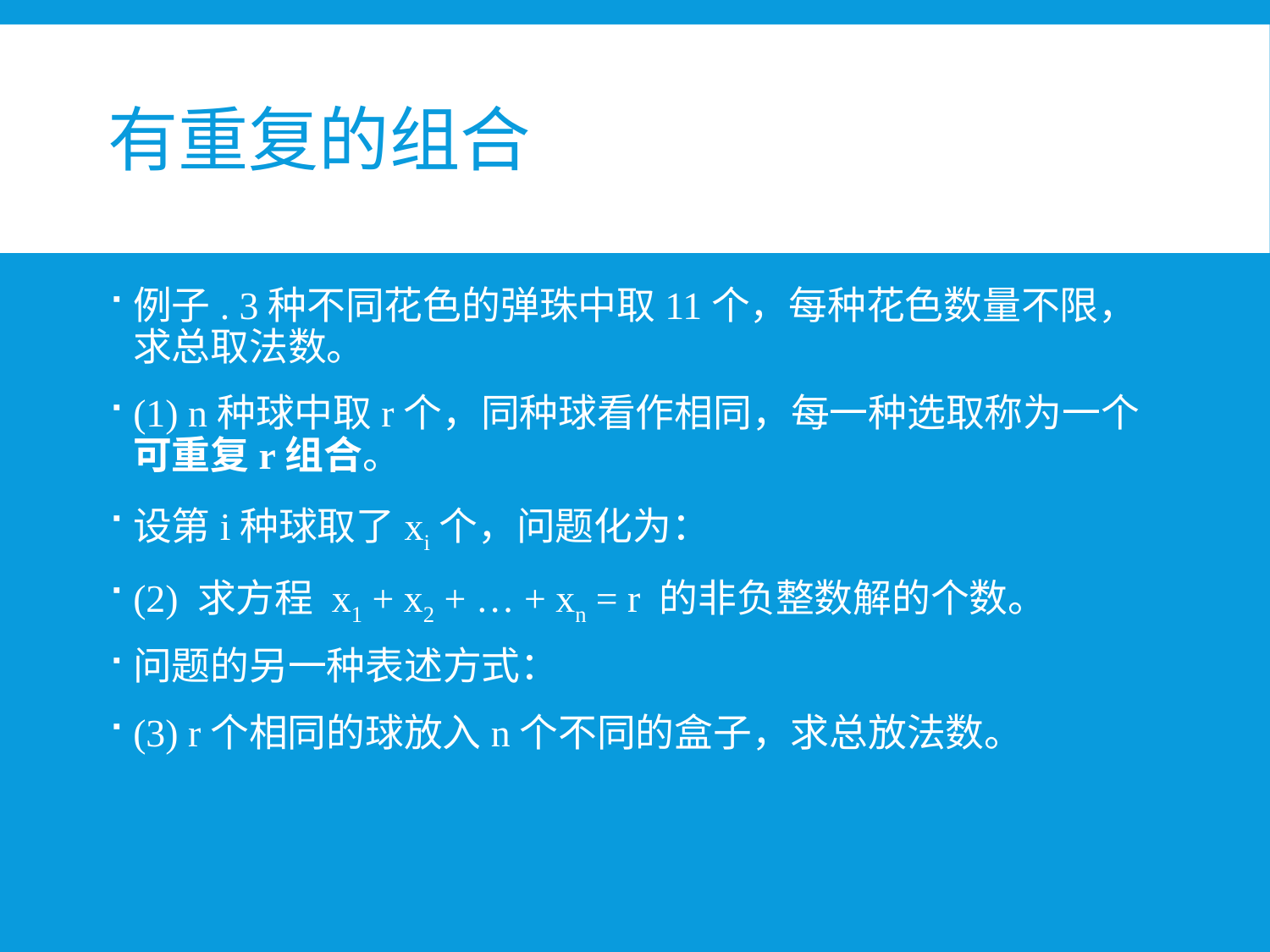

# 有重复的组合
例子. 3种不同花色的弹珠中取11个，每种花色数量不限，求总取法数。
(1) n种球中取r个，同种球看作相同，每一种选取称为一个可重复r组合。
设第i种球取了xi个，问题化为：
(2) 求方程 x1 + x2 + … + xn = r 的非负整数解的个数。
问题的另一种表述方式：
(3) r个相同的球放入n个不同的盒子，求总放法数。